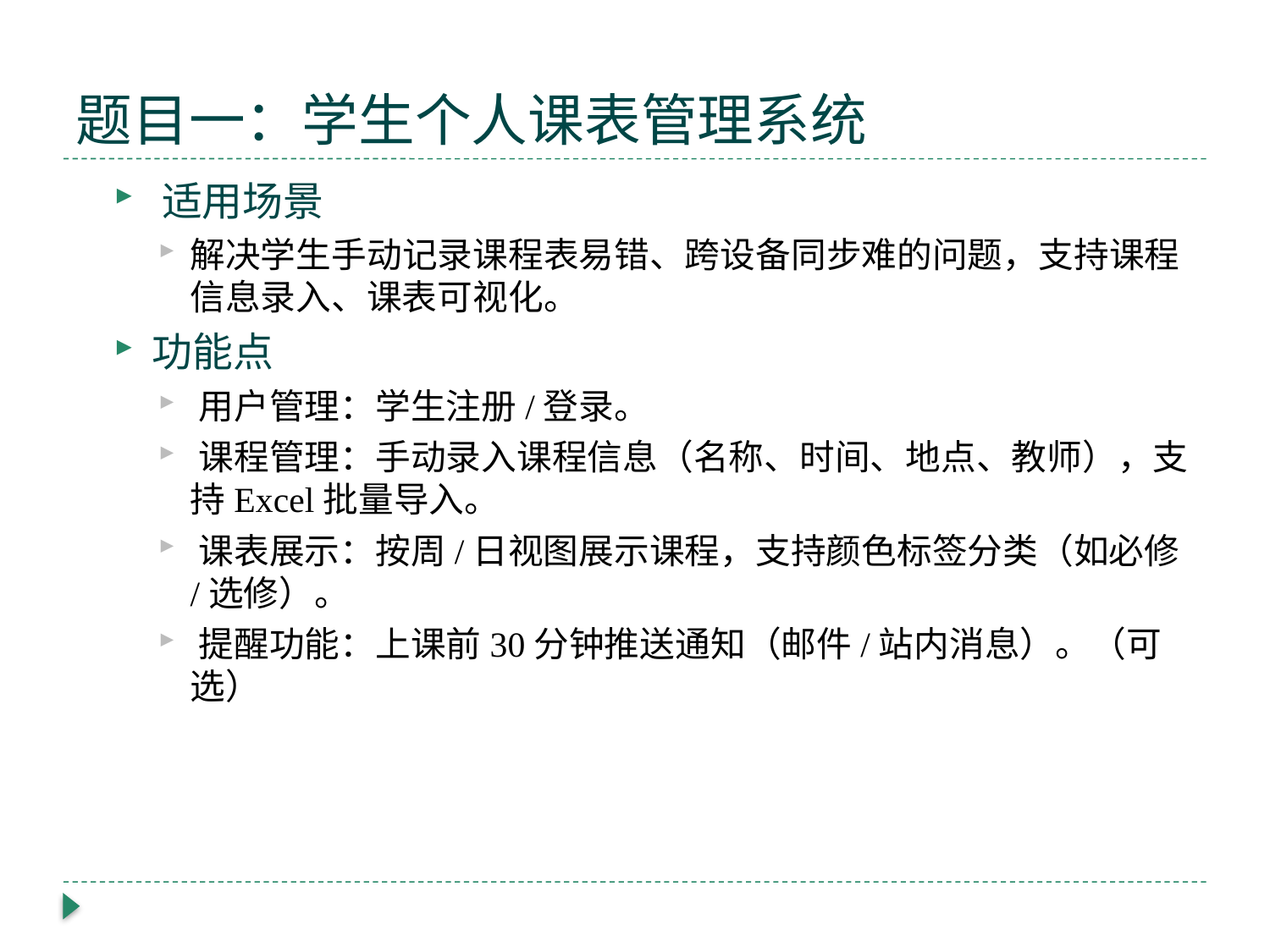

# 题目一：学生个人课表管理系统
​​适用场景​​
解决学生手动记录课程表易错、跨设备同步难的问题，支持课程信息录入、课表可视化。
功能点​​
​​用户管理​​：学生注册/登录。
​​课程管理​​：手动录入课程信息（名称、时间、地点、教师），支持Excel批量导入。
​​课表展示​​：按周/日视图展示课程，支持颜色标签分类（如必修/选修）。
​​提醒功能​​：上课前30分钟推送通知（邮件/站内消息）。（可选）